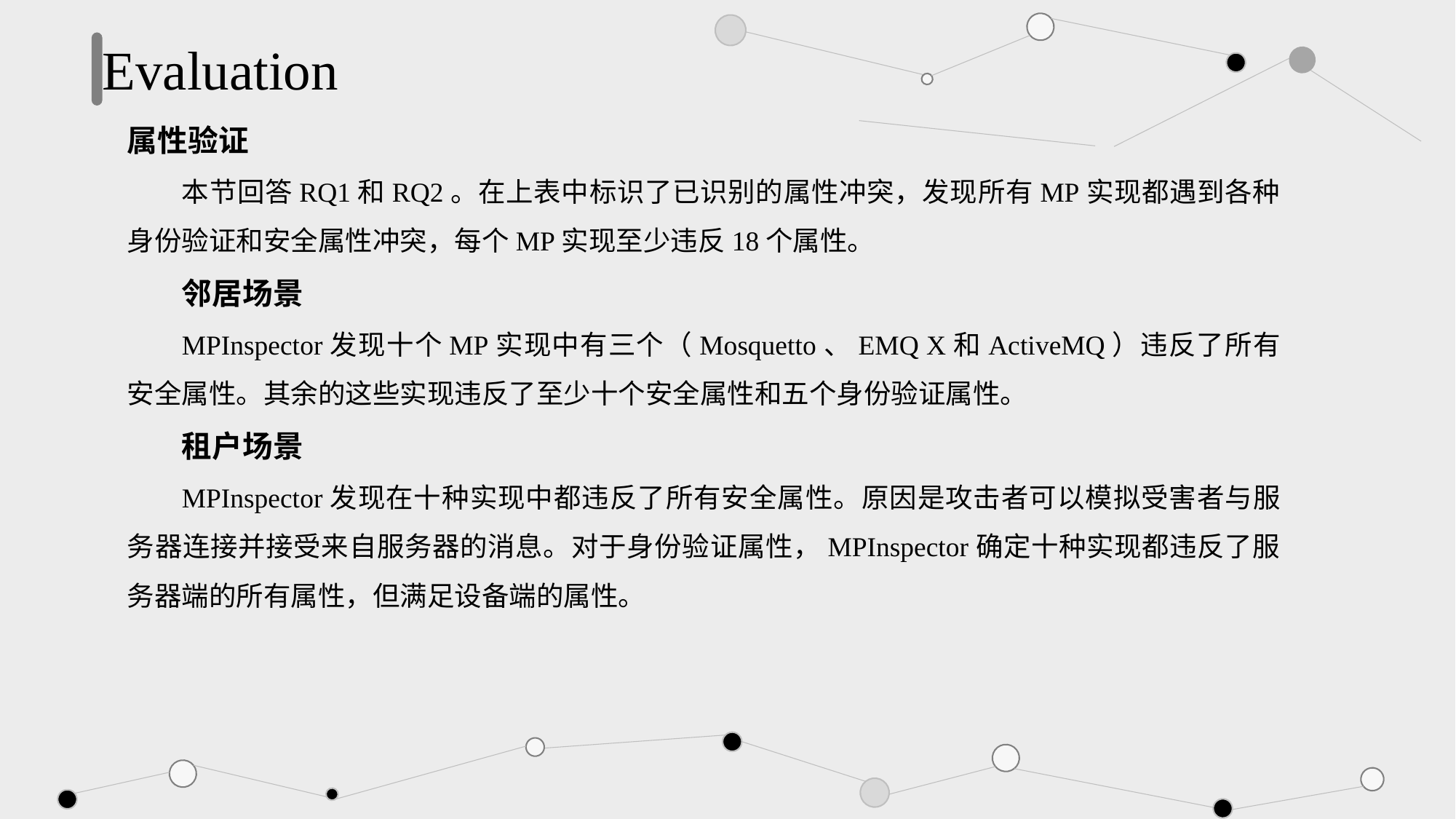

Evaluation

属性验证
本节回答RQ1和RQ2。在上表中标识了已识别的属性冲突，发现所有MP实现都遇到各种身份验证和安全属性冲突，每个MP实现至少违反18个属性。
邻居场景
MPInspector发现十个MP实现中有三个（Mosquetto、EMQ X和ActiveMQ）违反了所有安全属性。其余的这些实现违反了至少十个安全属性和五个身份验证属性。
租户场景
MPInspector发现在十种实现中都违反了所有安全属性。原因是攻击者可以模拟受害者与服务器连接并接受来自服务器的消息。对于身份验证属性，MPInspector确定十种实现都违反了服务器端的所有属性，但满足设备端的属性。